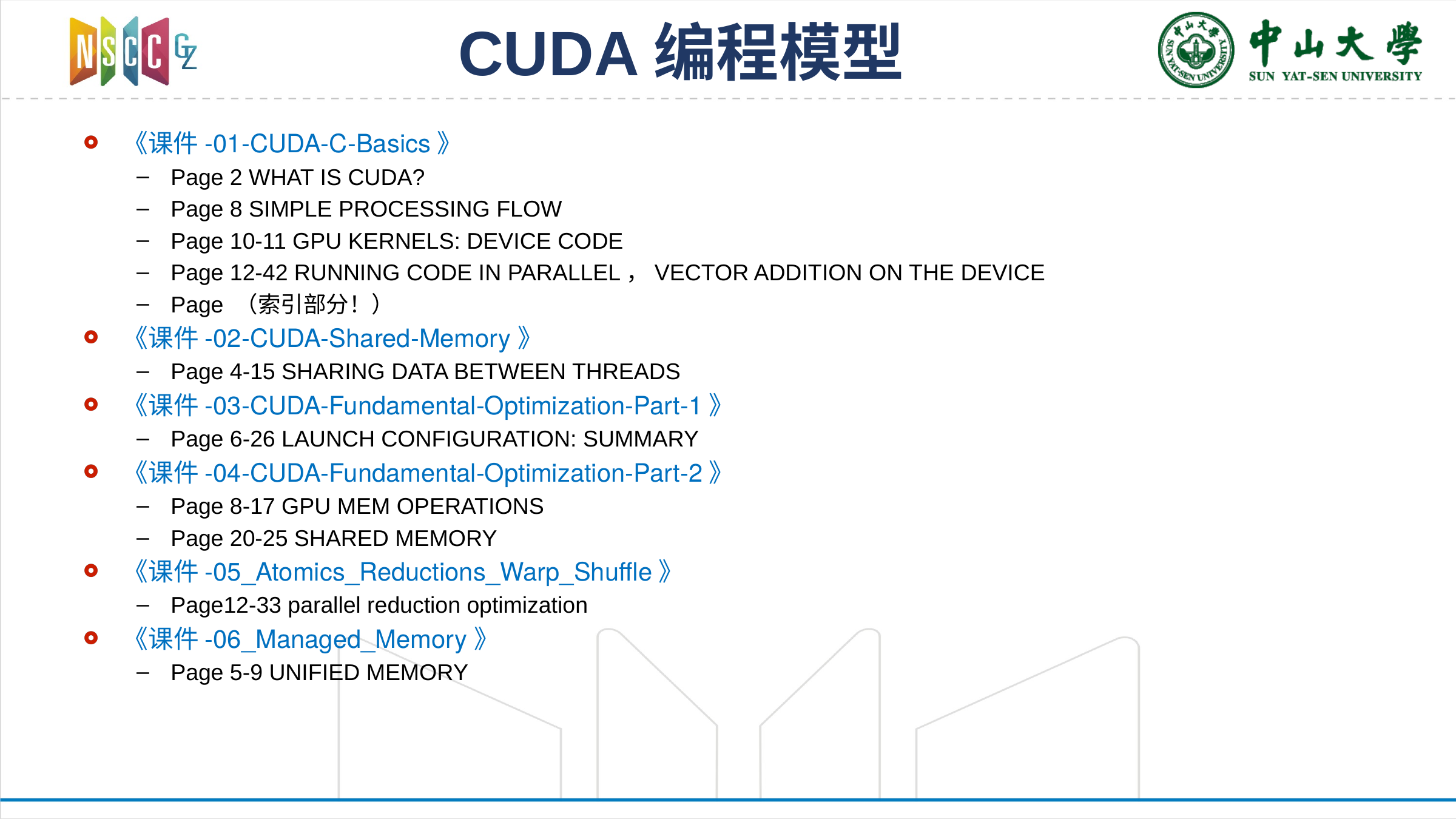

# CUDA编程模型
《课件-01-CUDA-C-Basics》
Page 2 WHAT IS CUDA?
Page 8 SIMPLE PROCESSING FLOW
Page 10-11 GPU KERNELS: DEVICE CODE
Page 12-42 RUNNING CODE IN PARALLEL，VECTOR ADDITION ON THE DEVICE
Page （索引部分！）
《课件-02-CUDA-Shared-Memory》
Page 4-15 SHARING DATA BETWEEN THREADS
《课件-03-CUDA-Fundamental-Optimization-Part-1》
Page 6-26 LAUNCH CONFIGURATION: SUMMARY
《课件-04-CUDA-Fundamental-Optimization-Part-2》
Page 8-17 GPU MEM OPERATIONS
Page 20-25 SHARED MEMORY
《课件-05_Atomics_Reductions_Warp_Shuffle》
Page12-33 parallel reduction optimization
《课件-06_Managed_Memory》
Page 5-9 UNIFIED MEMORY

6